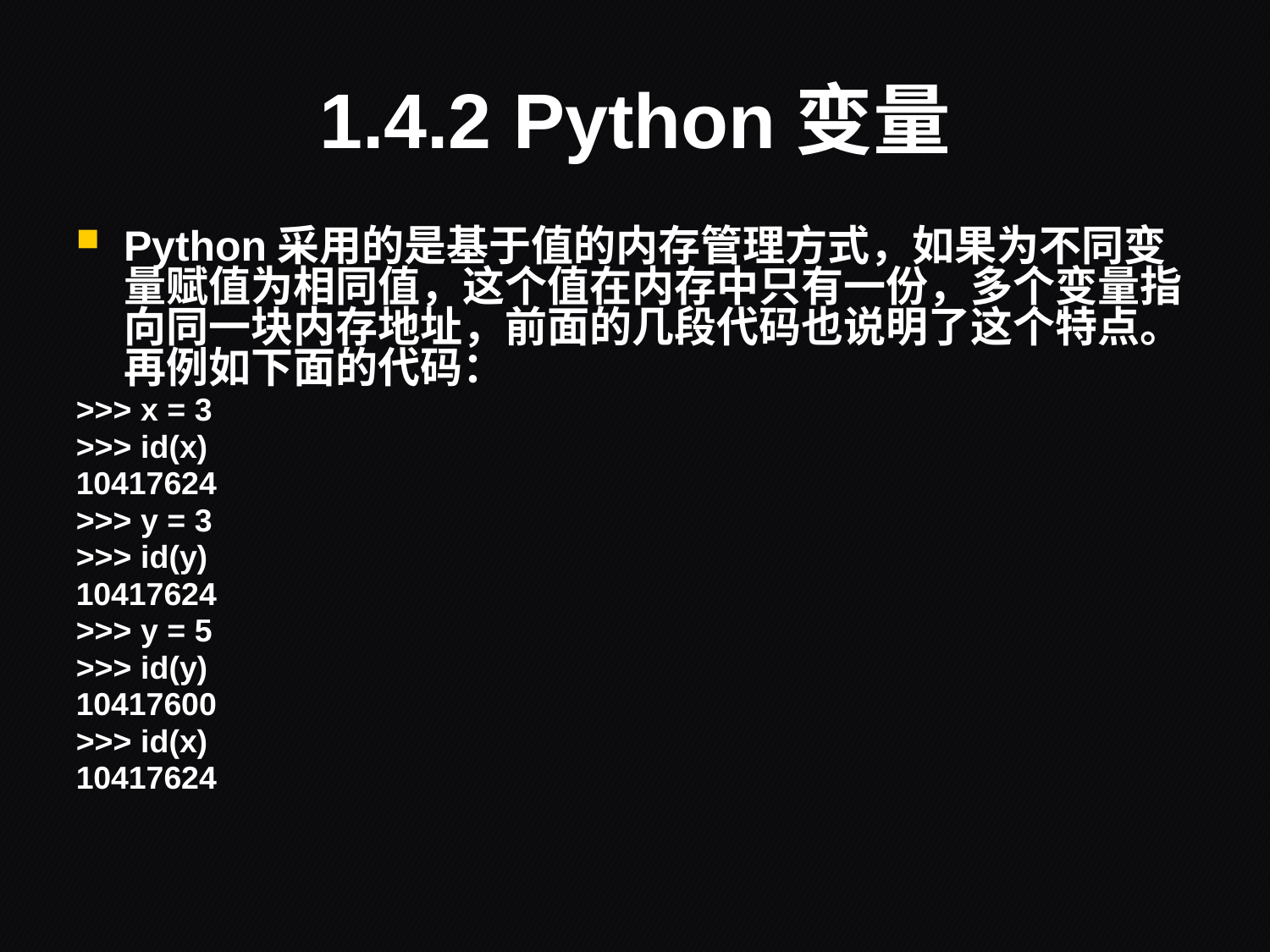

# 1.4.2 Python变量
Python采用的是基于值的内存管理方式，如果为不同变量赋值为相同值，这个值在内存中只有一份，多个变量指向同一块内存地址，前面的几段代码也说明了这个特点。再例如下面的代码：
>>> x = 3
>>> id(x)
10417624
>>> y = 3
>>> id(y)
10417624
>>> y = 5
>>> id(y)
10417600
>>> id(x)
10417624